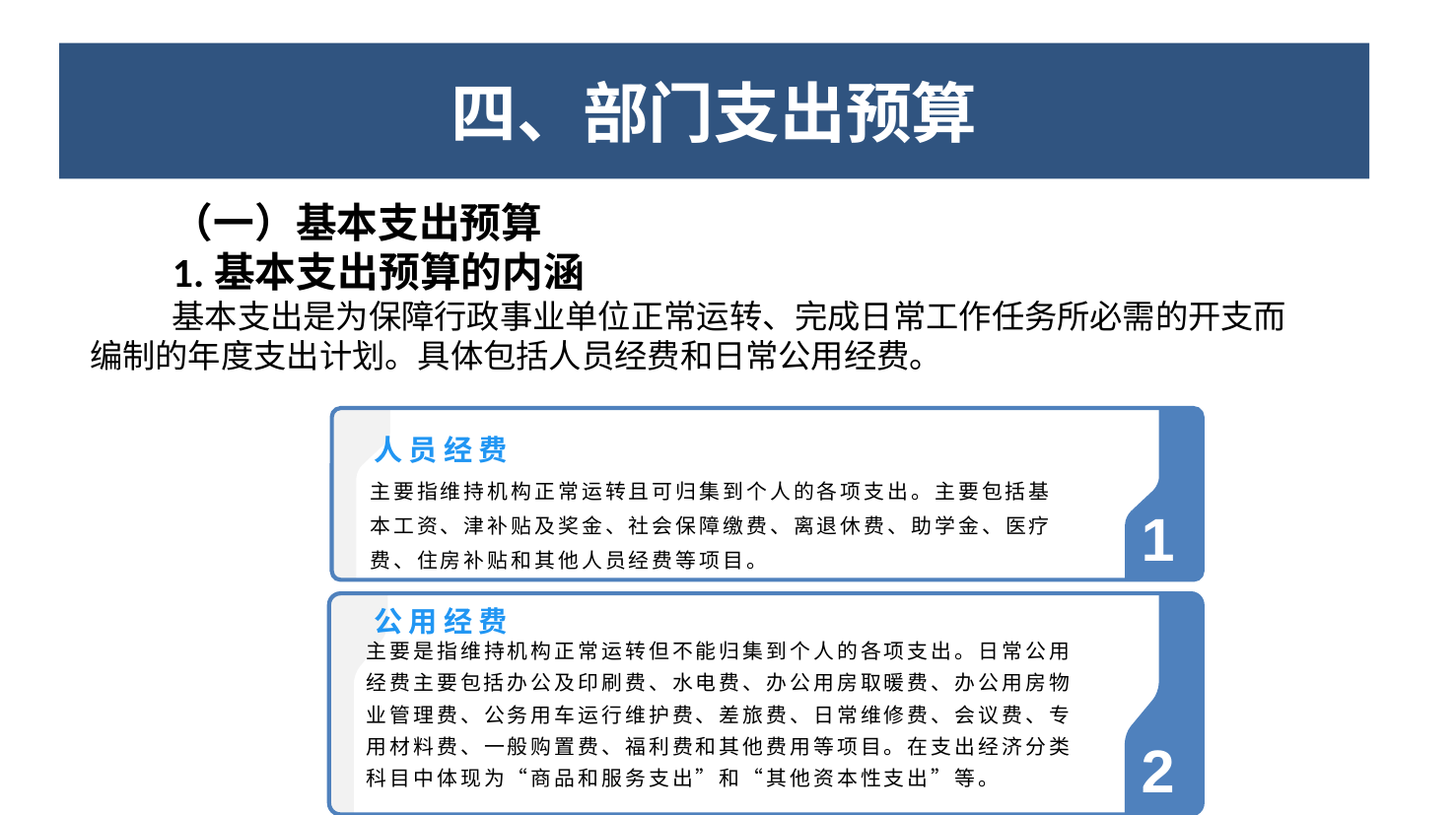

六、部门支出预算的编制
四、部门支出预算
（一）基本支出预算
1.基本支出预算的内涵
基本支出是为保障行政事业单位正常运转、完成日常工作任务所必需的开支而编制的年度支出计划。具体包括人员经费和日常公用经费。

人员经费
主要指维持机构正常运转且可归集到个人的各项支出。主要包括基本工资、津补贴及奖金、社会保障缴费、离退休费、助学金、医疗费、住房补贴和其他人员经费等项目。
1

公用经费
主要是指维持机构正常运转但不能归集到个人的各项支出。日常公用经费主要包括办公及印刷费、水电费、办公用房取暖费、办公用房物业管理费、公务用车运行维护费、差旅费、日常维修费、会议费、专用材料费、一般购置费、福利费和其他费用等项目。在支出经济分类科目中体现为“商品和服务支出”和“其他资本性支出”等。
2